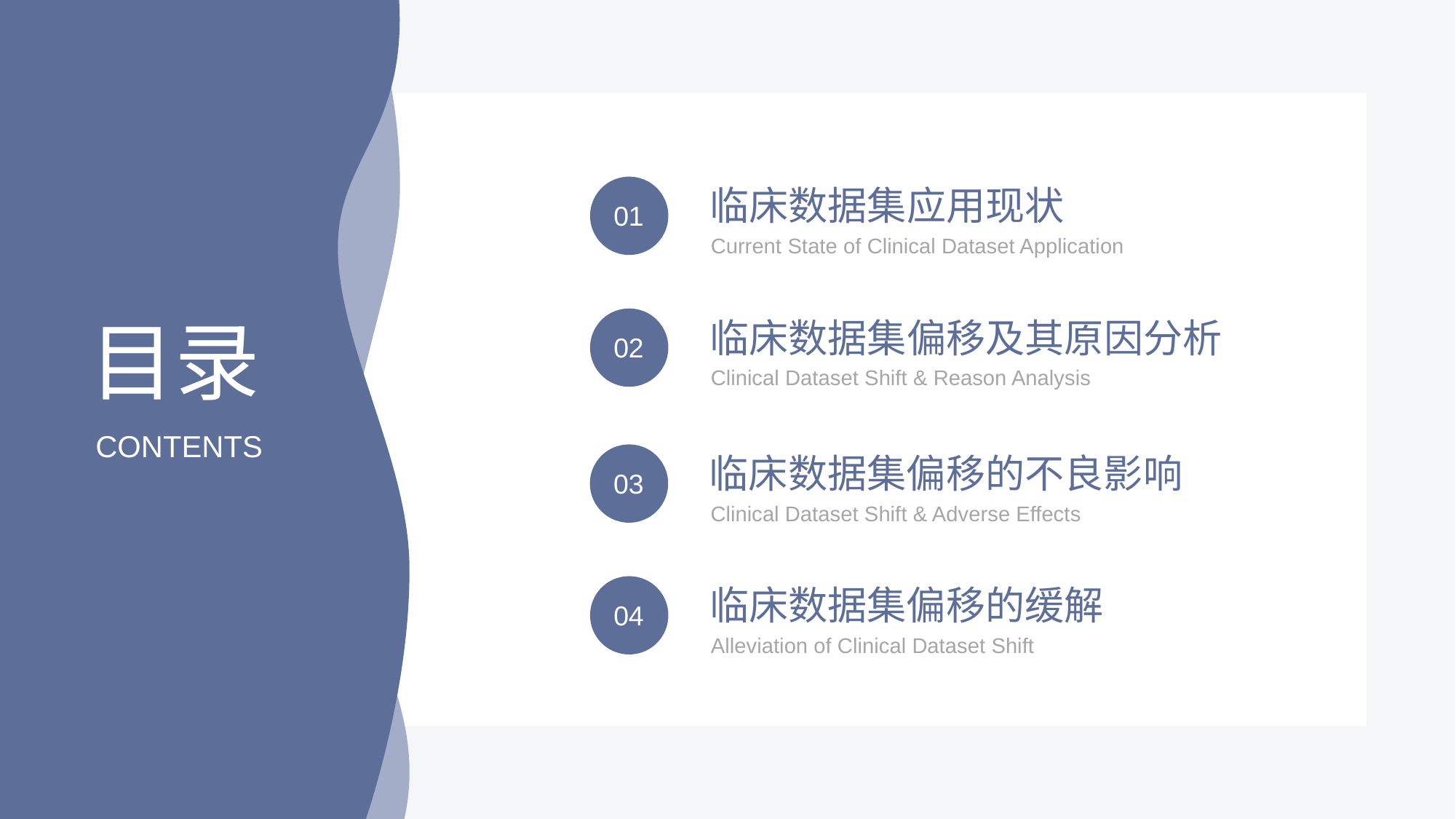

临床数据集应用现状

01
Current State of Clinical Dataset Application
目录
临床数据集偏移及其原因分析

02
Clinical Dataset Shift & Reason Analysis
CONTENTS
临床数据集偏移的不良影响

03
Clinical Dataset Shift & Adverse Effects
临床数据集偏移的缓解

04
Alleviation of Clinical Dataset Shift